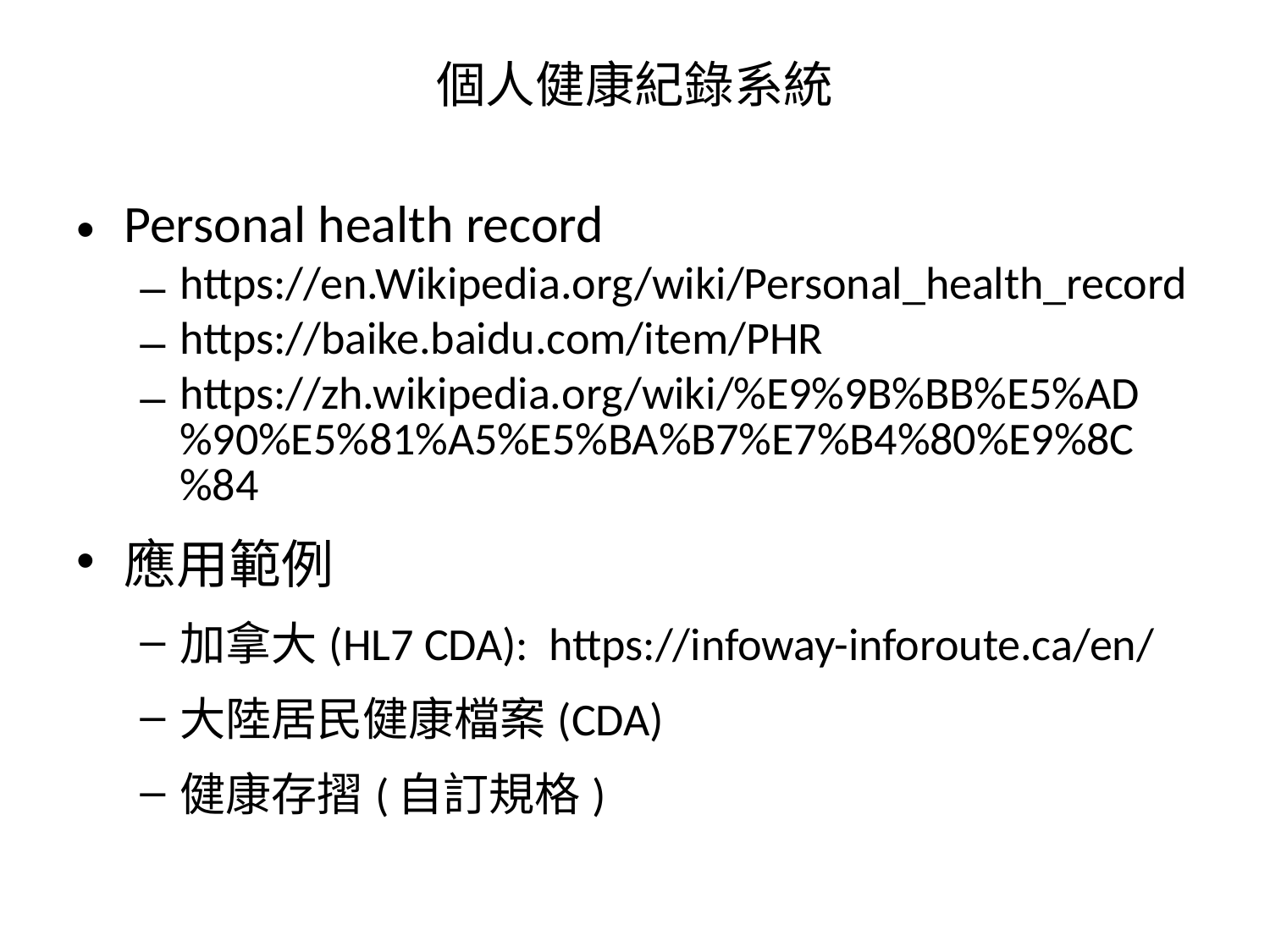

# 個人健康紀錄系統
Personal health record
https://en.Wikipedia.org/wiki/Personal_health_record
https://baike.baidu.com/item/PHR
https://zh.wikipedia.org/wiki/%E9%9B%BB%E5%AD%90%E5%81%A5%E5%BA%B7%E7%B4%80%E9%8C%84
應用範例
加拿大(HL7 CDA):  https://infoway-inforoute.ca/en/
大陸居民健康檔案(CDA)
健康存摺(自訂規格)